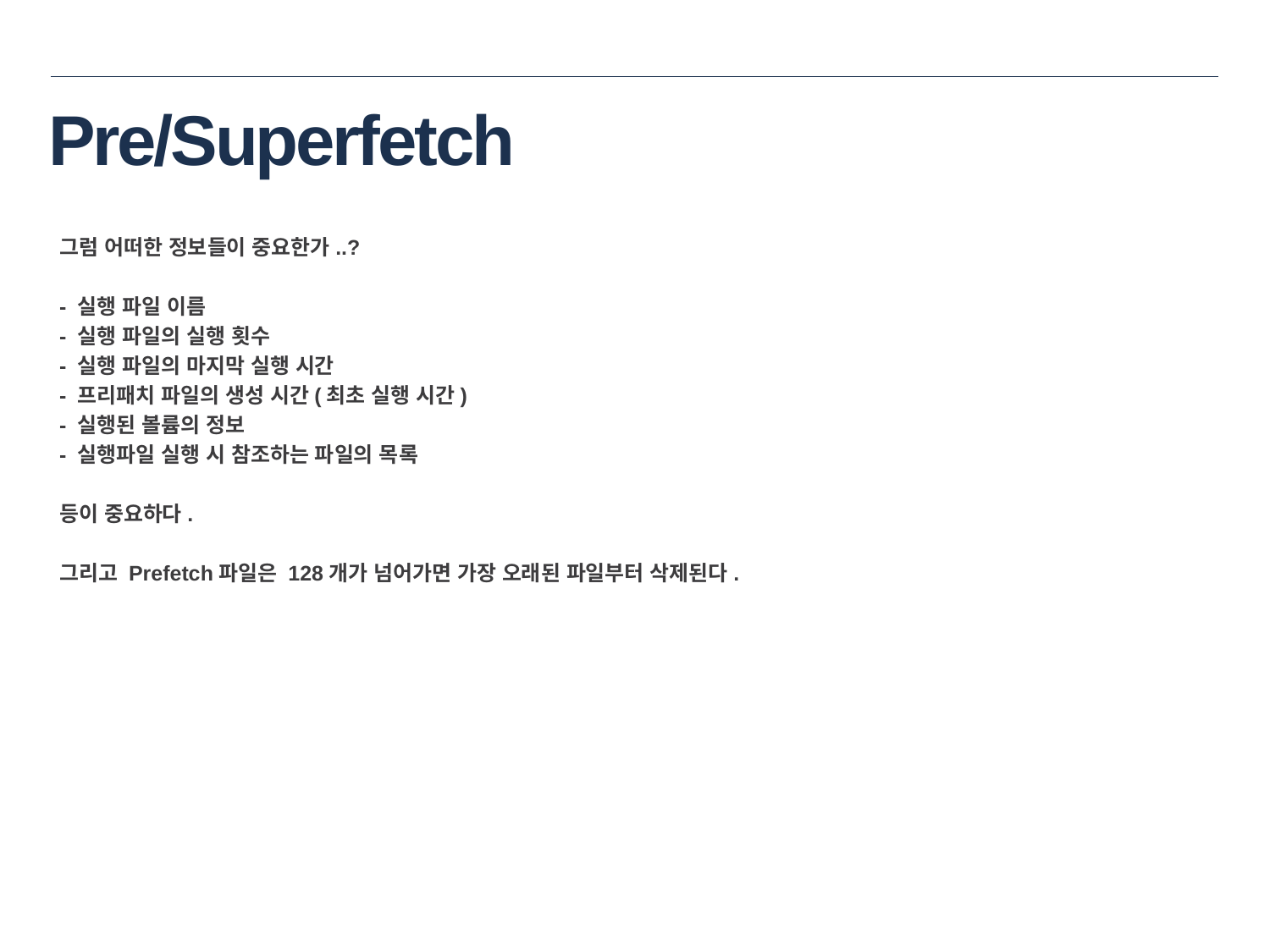

# Pre/Superfetch
그럼 어떠한 정보들이 중요한가..?

- 실행 파일 이름
- 실행 파일의 실행 횟수
- 실행 파일의 마지막 실행 시간
- 프리패치 파일의 생성 시간(최초 실행 시간)
- 실행된 볼륨의 정보
- 실행파일 실행 시 참조하는 파일의 목록

등이 중요하다.

그리고 Prefetch파일은 128개가 넘어가면 가장 오래된 파일부터 삭제된다.